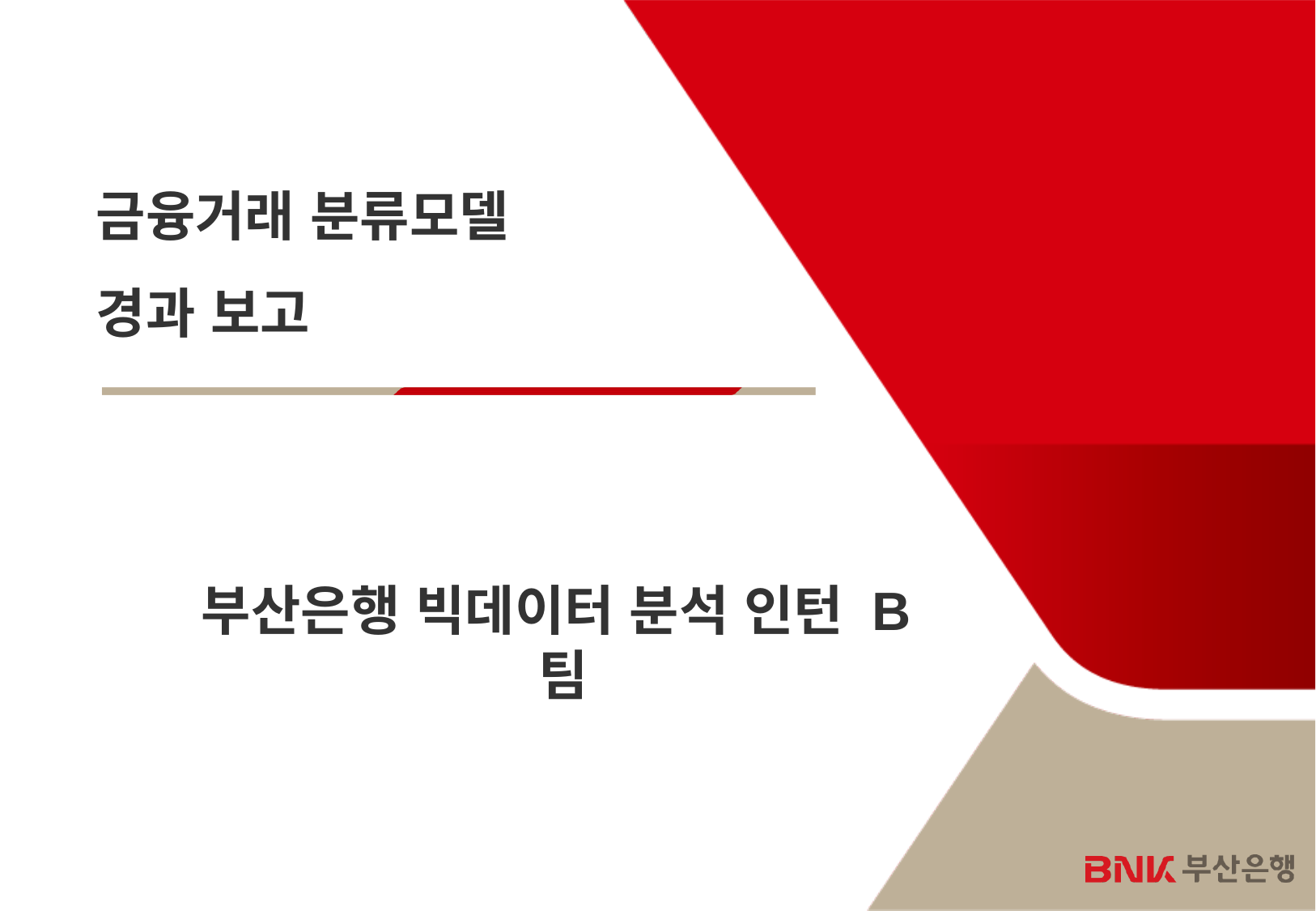

# 금융거래 분류모델 경과 보고
부산은행 빅데이터 분석 인턴 B팀